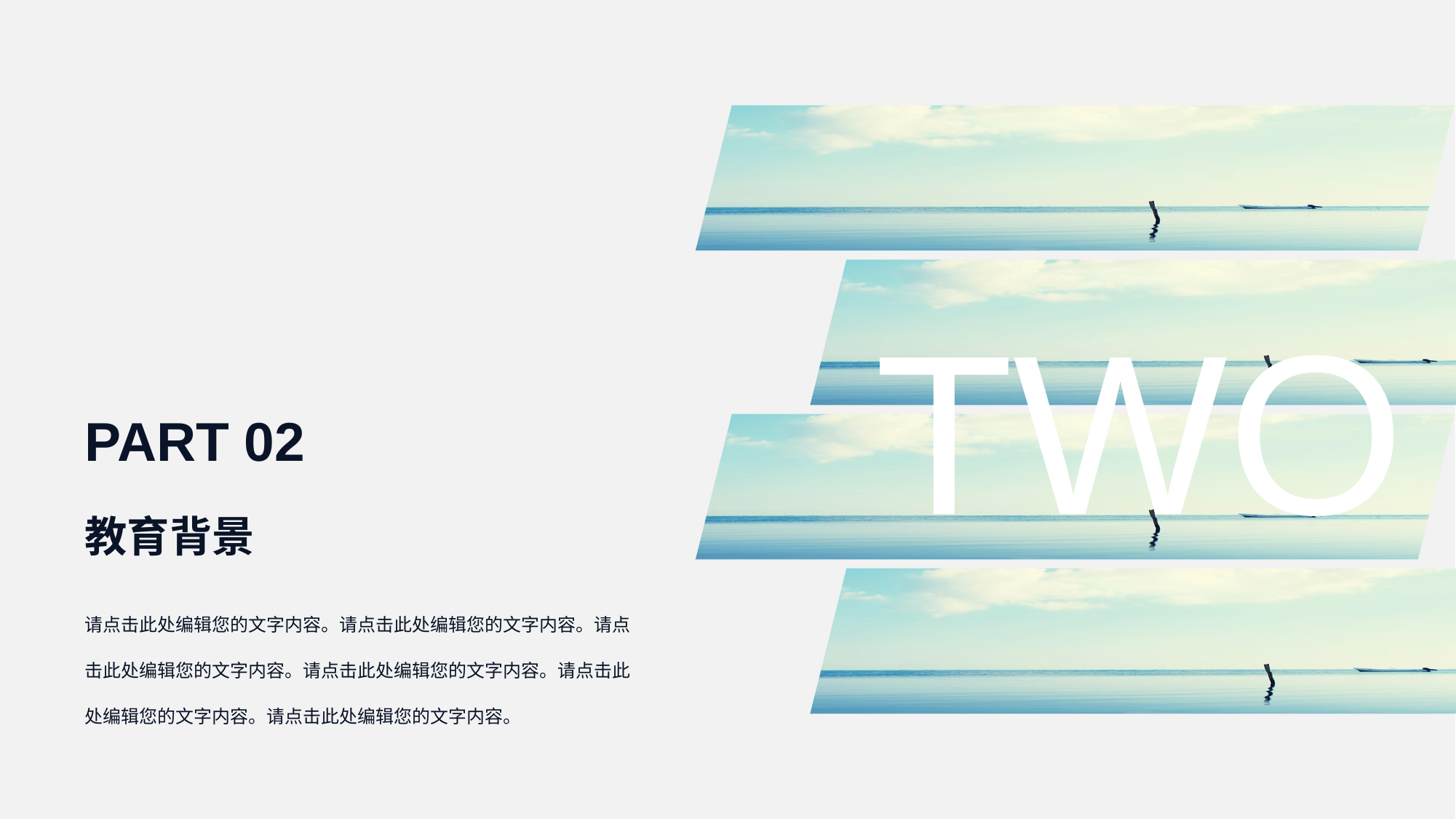

TWO
PART 02
教育背景
请点击此处编辑您的文字内容。请点击此处编辑您的文字内容。请点击此处编辑您的文字内容。请点击此处编辑您的文字内容。请点击此处编辑您的文字内容。请点击此处编辑您的文字内容。